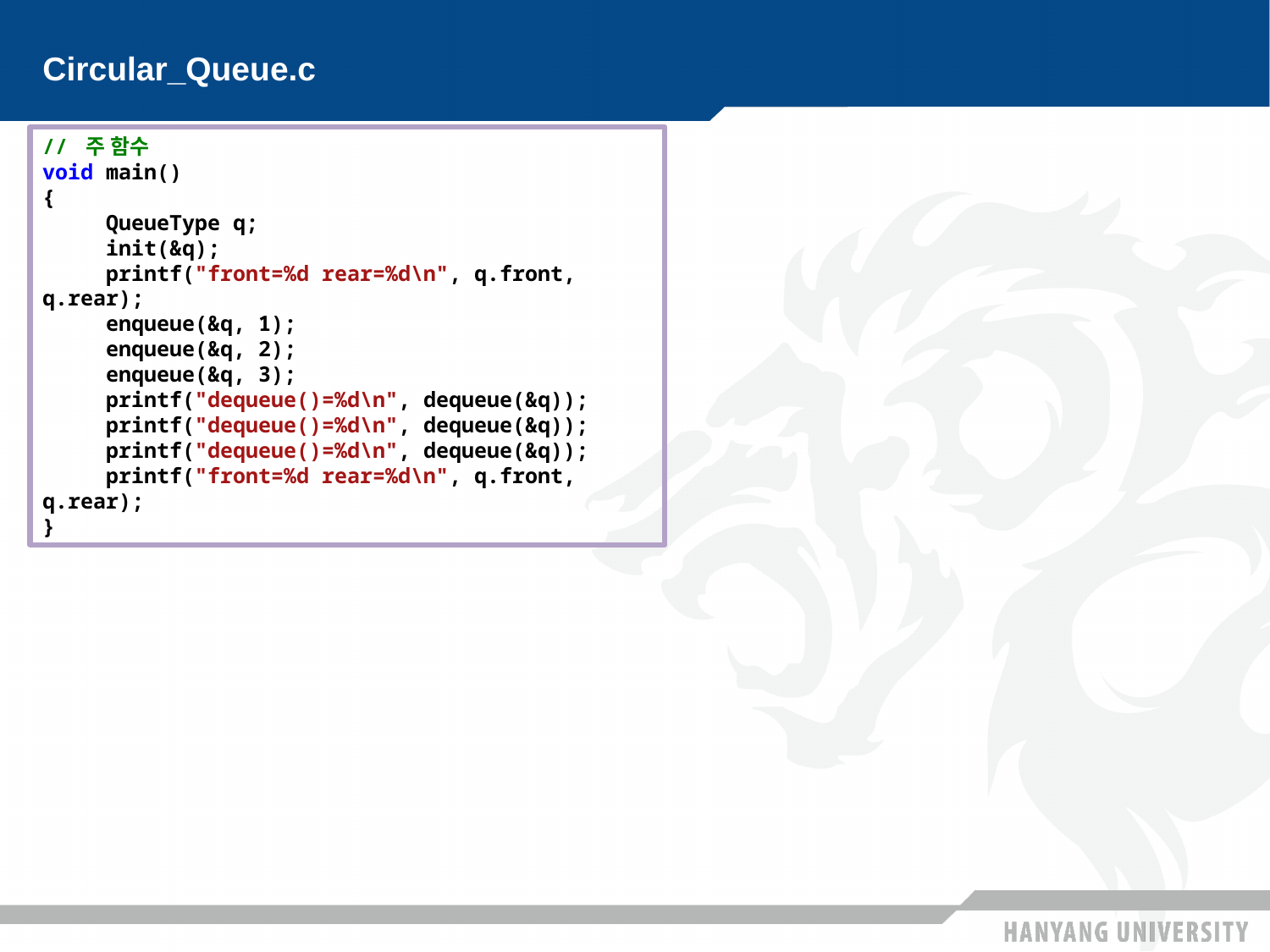

# Circular_Queue.c
// 주 함수
void main()
{
     QueueType q;
     init(&q);
     printf("front=%d rear=%d\n", q.front, q.rear);
     enqueue(&q, 1);
     enqueue(&q, 2);
     enqueue(&q, 3);
     printf("dequeue()=%d\n", dequeue(&q));
     printf("dequeue()=%d\n", dequeue(&q));
     printf("dequeue()=%d\n", dequeue(&q));
     printf("front=%d rear=%d\n", q.front, q.rear);
}